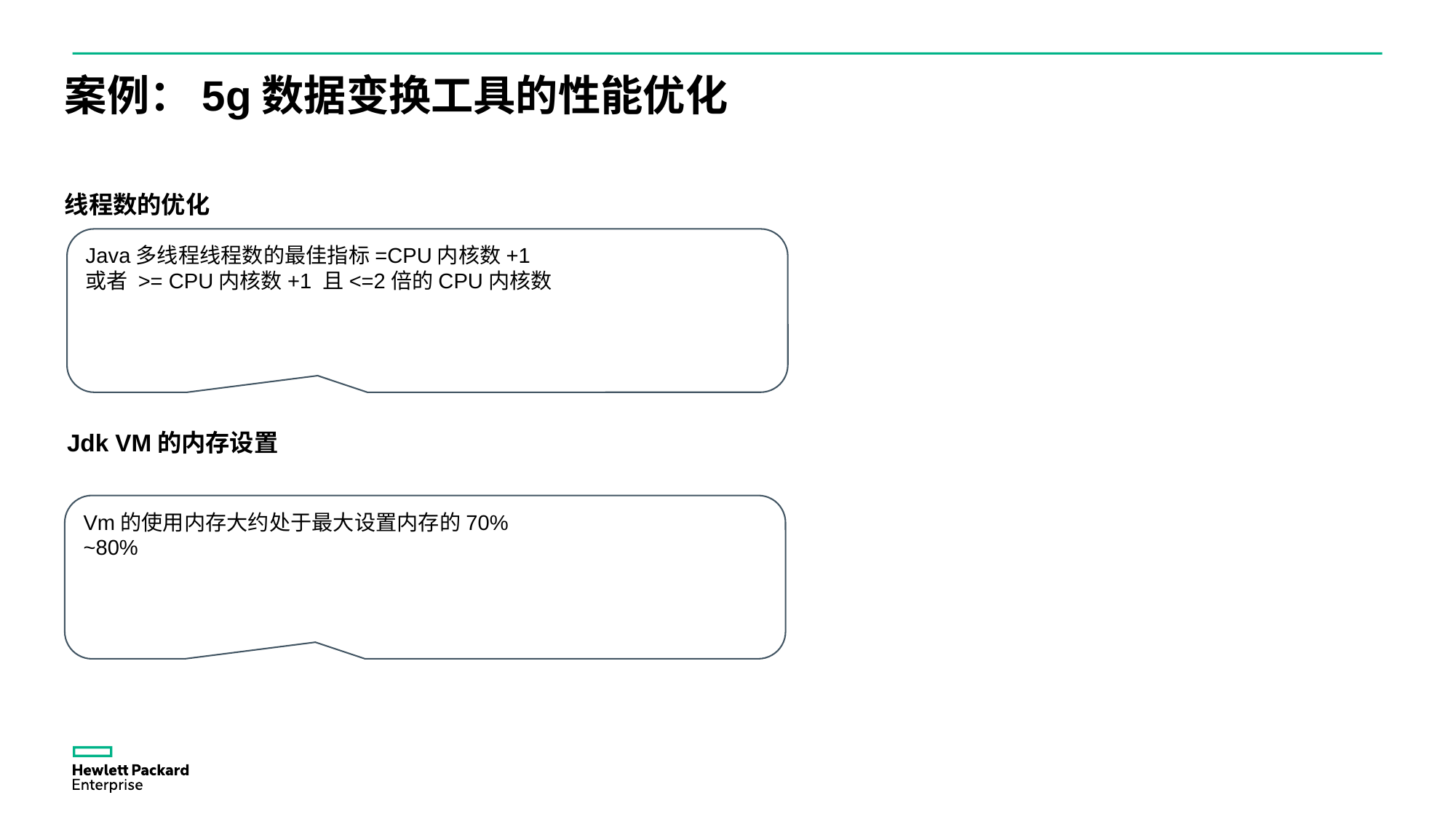

案例：5g数据变换工具的性能优化
线程数的优化
Java多线程线程数的最佳指标=CPU内核数+1
或者 >= CPU内核数+1 且<=2倍的CPU内核数
Jdk VM的内存设置
Vm的使用内存大约处于最大设置内存的70%
~80%